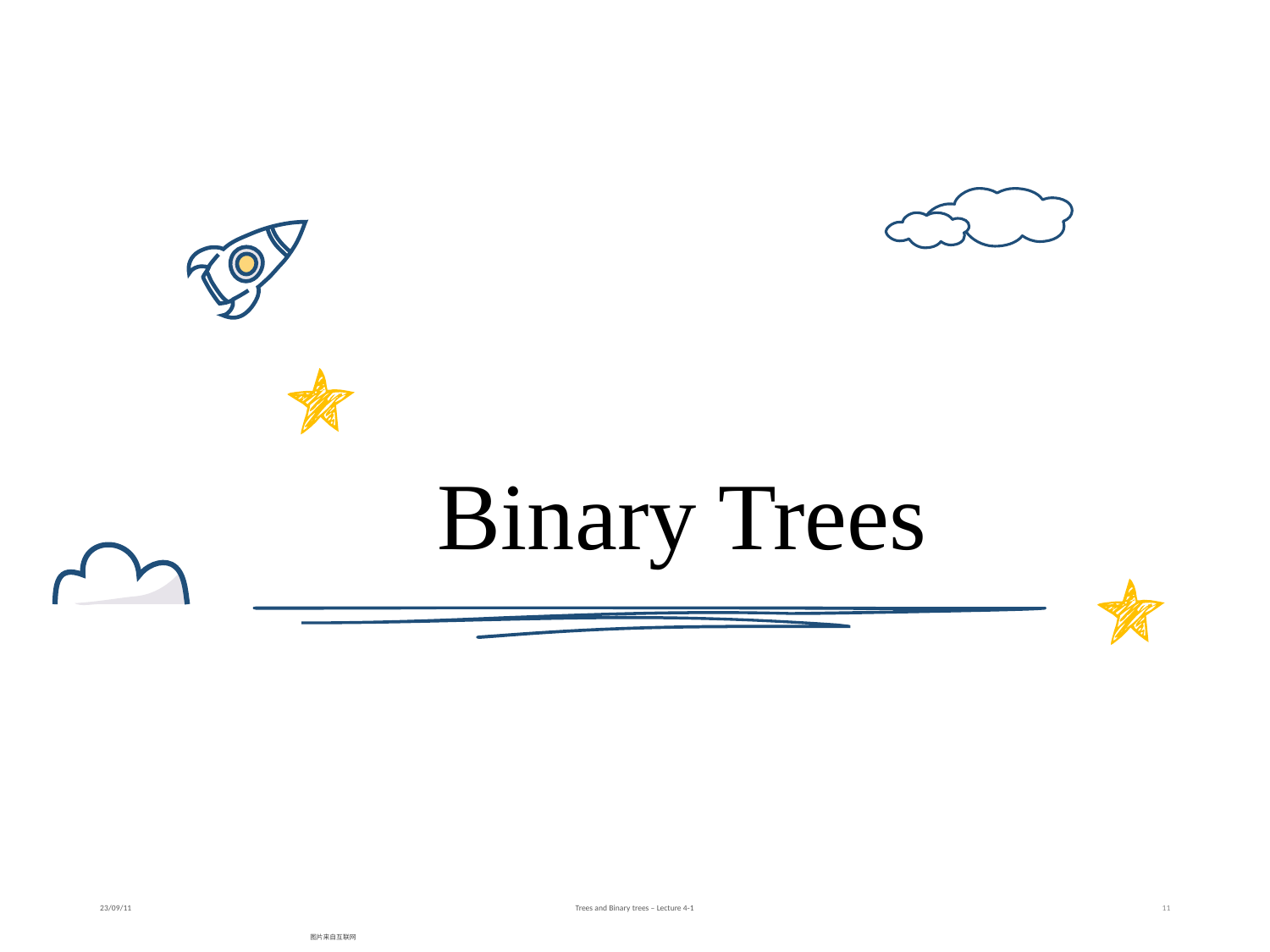

Binary Trees

23/09/11
Trees and Binary trees – Lecture 4-1
11
图片来自互联网